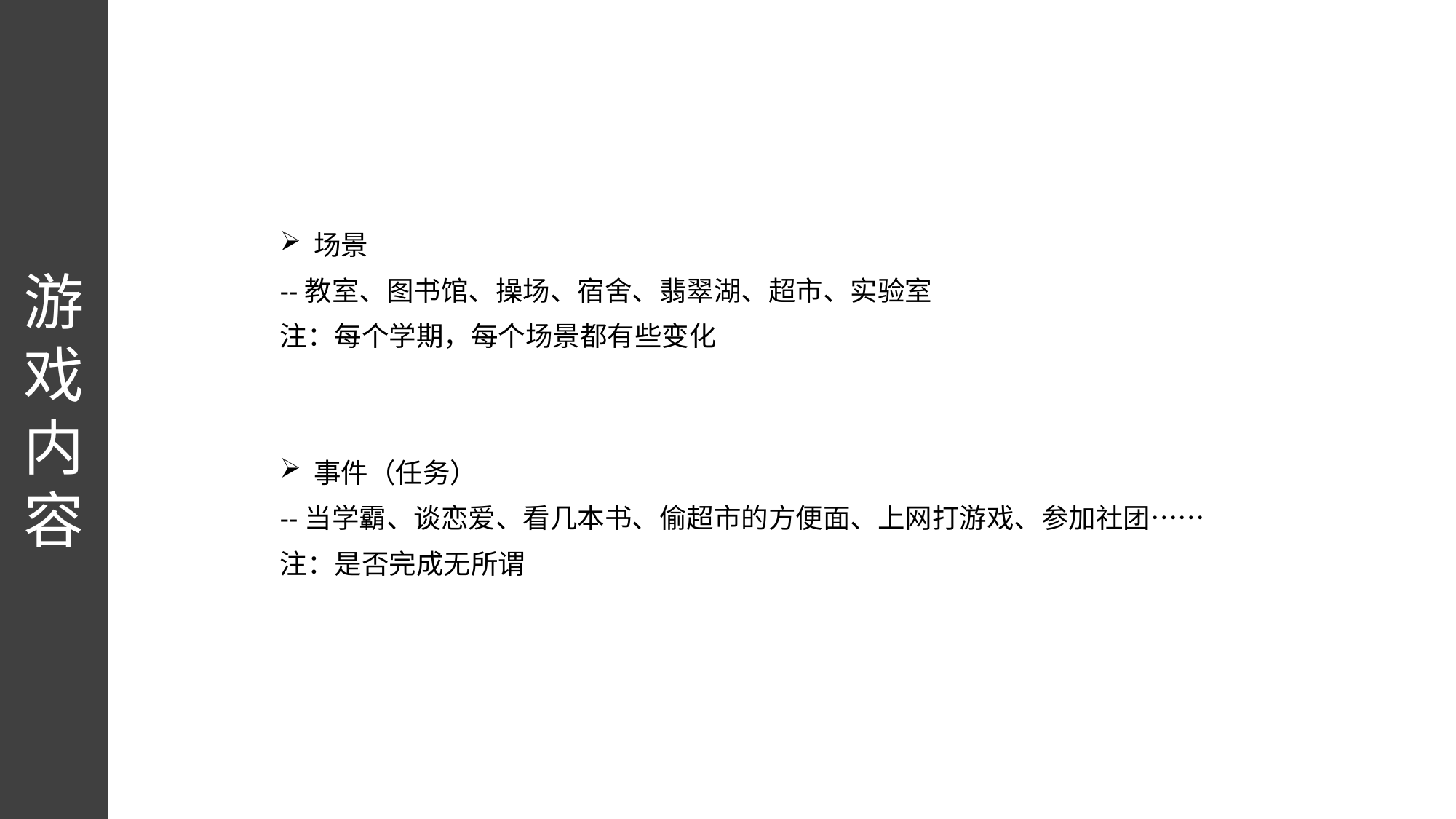

游戏内容
场景
--教室、图书馆、操场、宿舍、翡翠湖、超市、实验室
注：每个学期，每个场景都有些变化

事件（任务）
--当学霸、谈恋爱、看几本书、偷超市的方便面、上网打游戏、参加社团……
注：是否完成无所谓